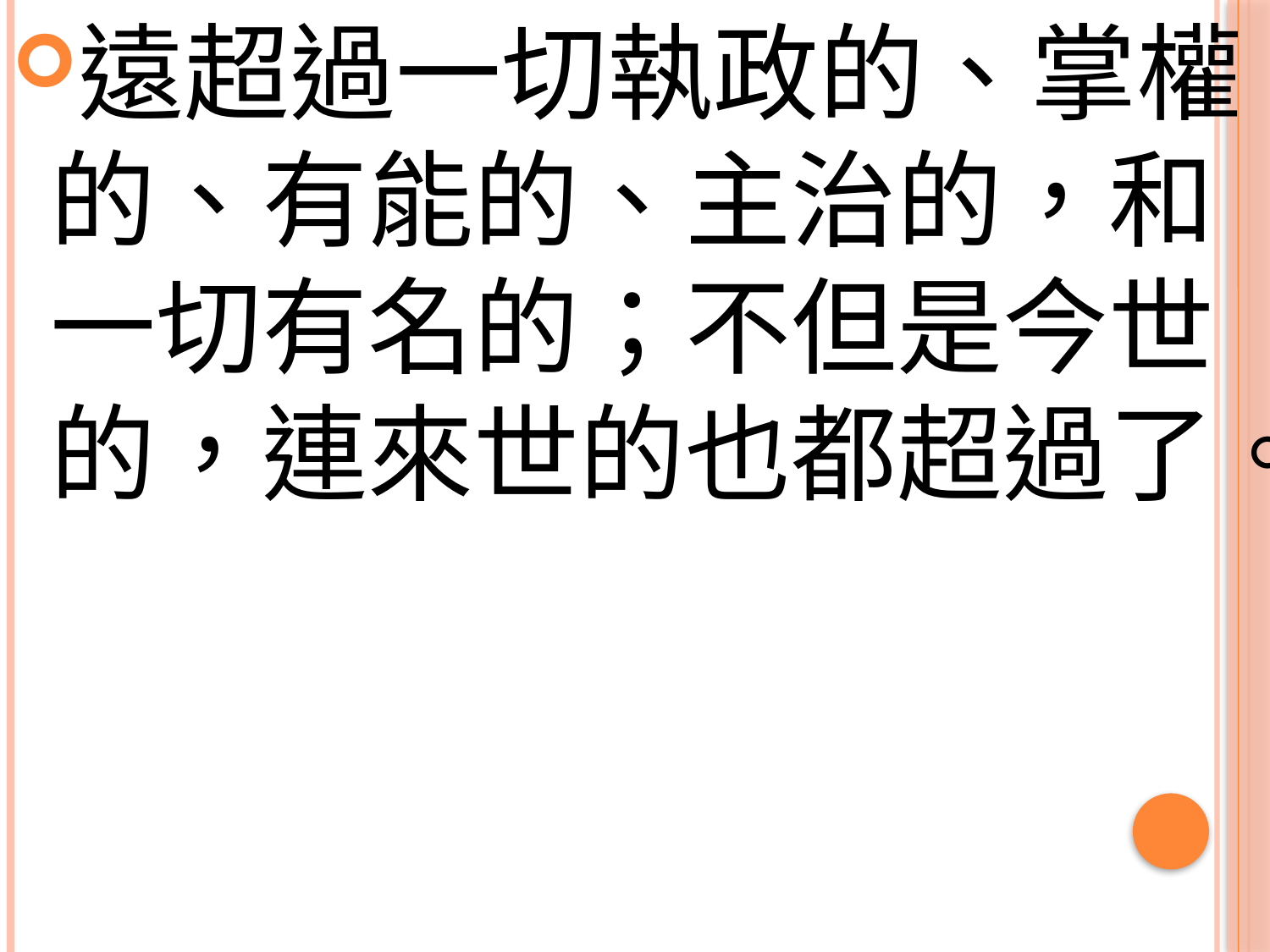

遠超過一切執政的、掌權的、有能的、主治的，和一切有名的；不但是今世的，連來世的也都超過了。